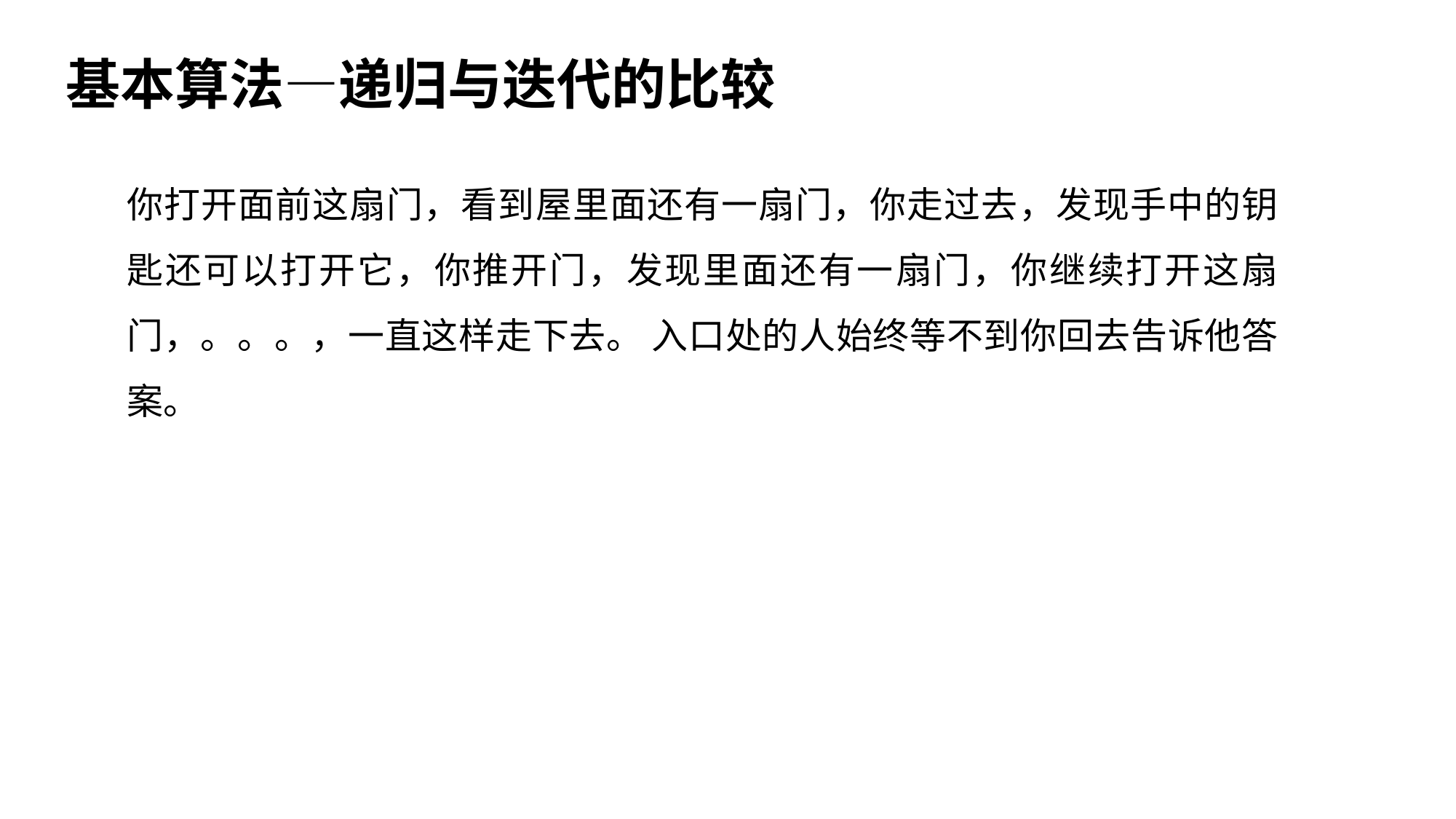

# 基本算法—递归与迭代的比较
你打开面前这扇门，看到屋里面还有一扇门，你走过去，发现手中的钥匙还可以打开它，你推开门，发现里面还有一扇门，你继续打开这扇门，。。。，一直这样走下去。 入口处的人始终等不到你回去告诉他答案。